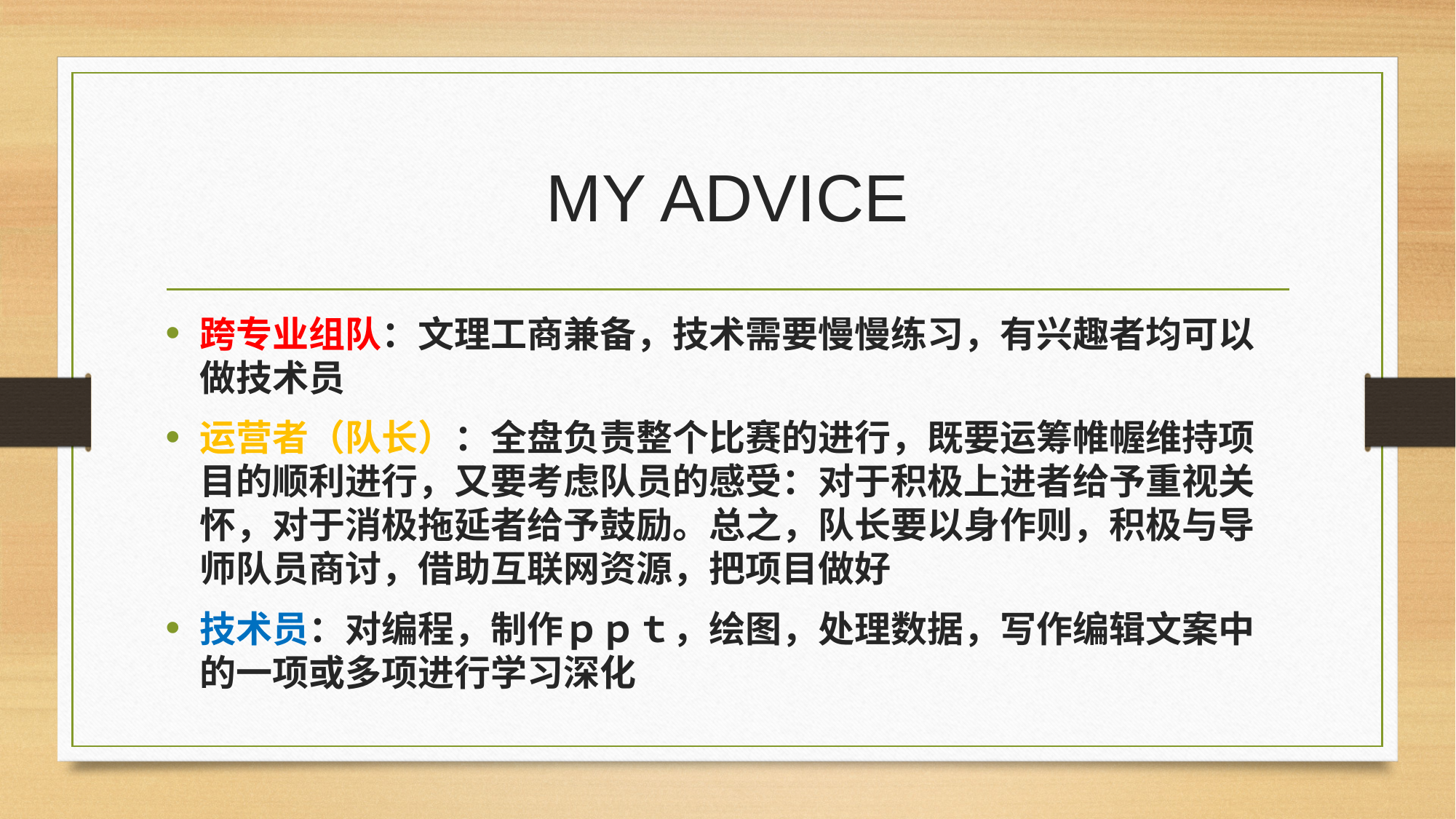

# MY ADVICE
跨专业组队：文理工商兼备，技术需要慢慢练习，有兴趣者均可以做技术员
运营者（队长）：全盘负责整个比赛的进行，既要运筹帷幄维持项目的顺利进行，又要考虑队员的感受：对于积极上进者给予重视关怀，对于消极拖延者给予鼓励。总之，队长要以身作则，积极与导师队员商讨，借助互联网资源，把项目做好
技术员：对编程，制作ｐｐｔ，绘图，处理数据，写作编辑文案中的一项或多项进行学习深化